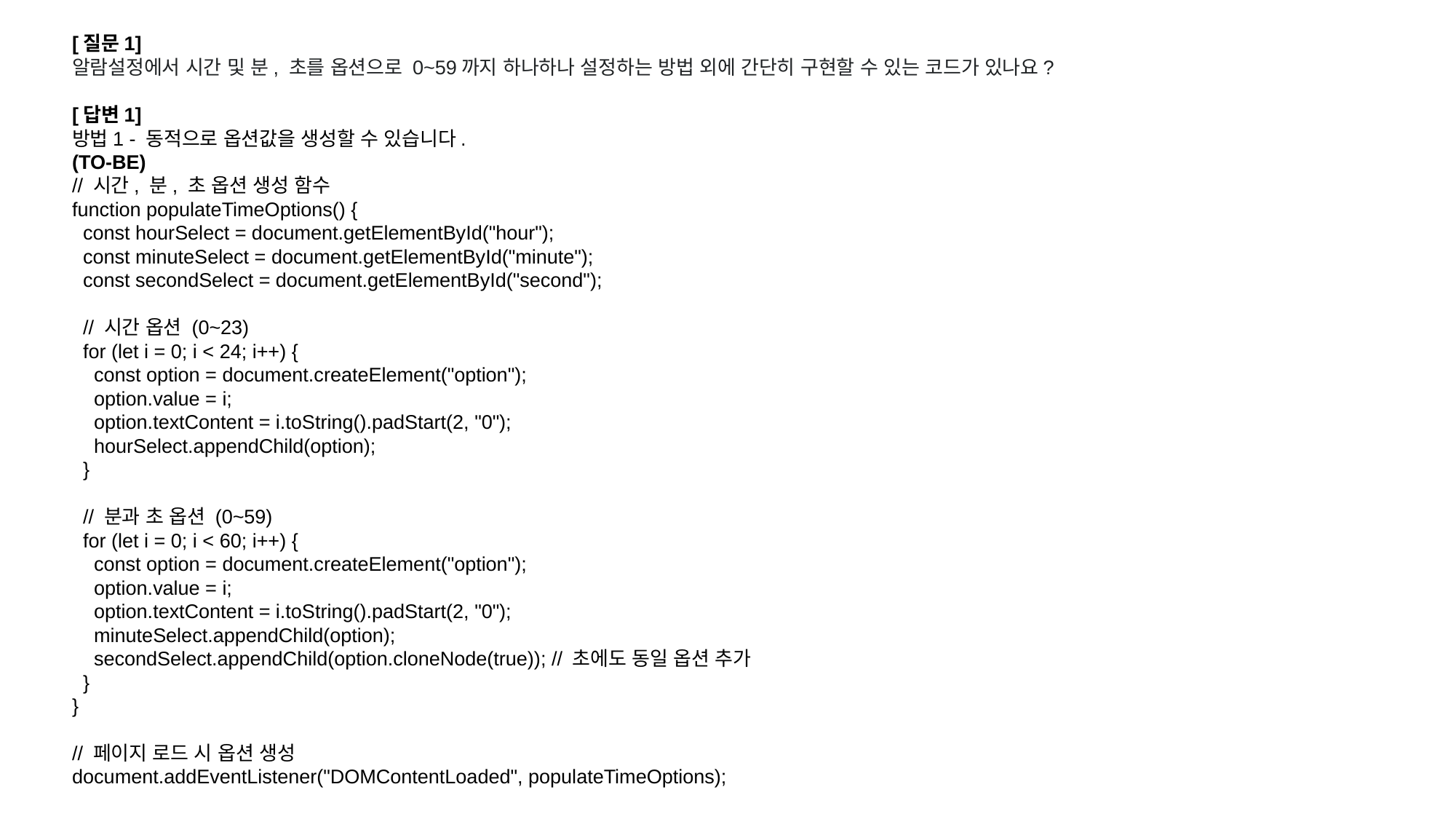

[질문1]
알람설정에서 시간 및 분, 초를 옵션으로 0~59까지 하나하나 설정하는 방법 외에 간단히 구현할 수 있는 코드가 있나요?

[답변1]
방법1 - 동적으로 옵션값을 생성할 수 있습니다.
(TO-BE)
// 시간, 분, 초 옵션 생성 함수
function populateTimeOptions() {
  const hourSelect = document.getElementById("hour");
  const minuteSelect = document.getElementById("minute");
  const secondSelect = document.getElementById("second");

  // 시간 옵션 (0~23)
  for (let i = 0; i < 24; i++) {
    const option = document.createElement("option");
    option.value = i;
    option.textContent = i.toString().padStart(2, "0");
    hourSelect.appendChild(option);
  }

  // 분과 초 옵션 (0~59)
  for (let i = 0; i < 60; i++) {
    const option = document.createElement("option");
    option.value = i;
    option.textContent = i.toString().padStart(2, "0");
    minuteSelect.appendChild(option);
    secondSelect.appendChild(option.cloneNode(true)); // 초에도 동일 옵션 추가
  }
}

// 페이지 로드 시 옵션 생성
document.addEventListener("DOMContentLoaded", populateTimeOptions);